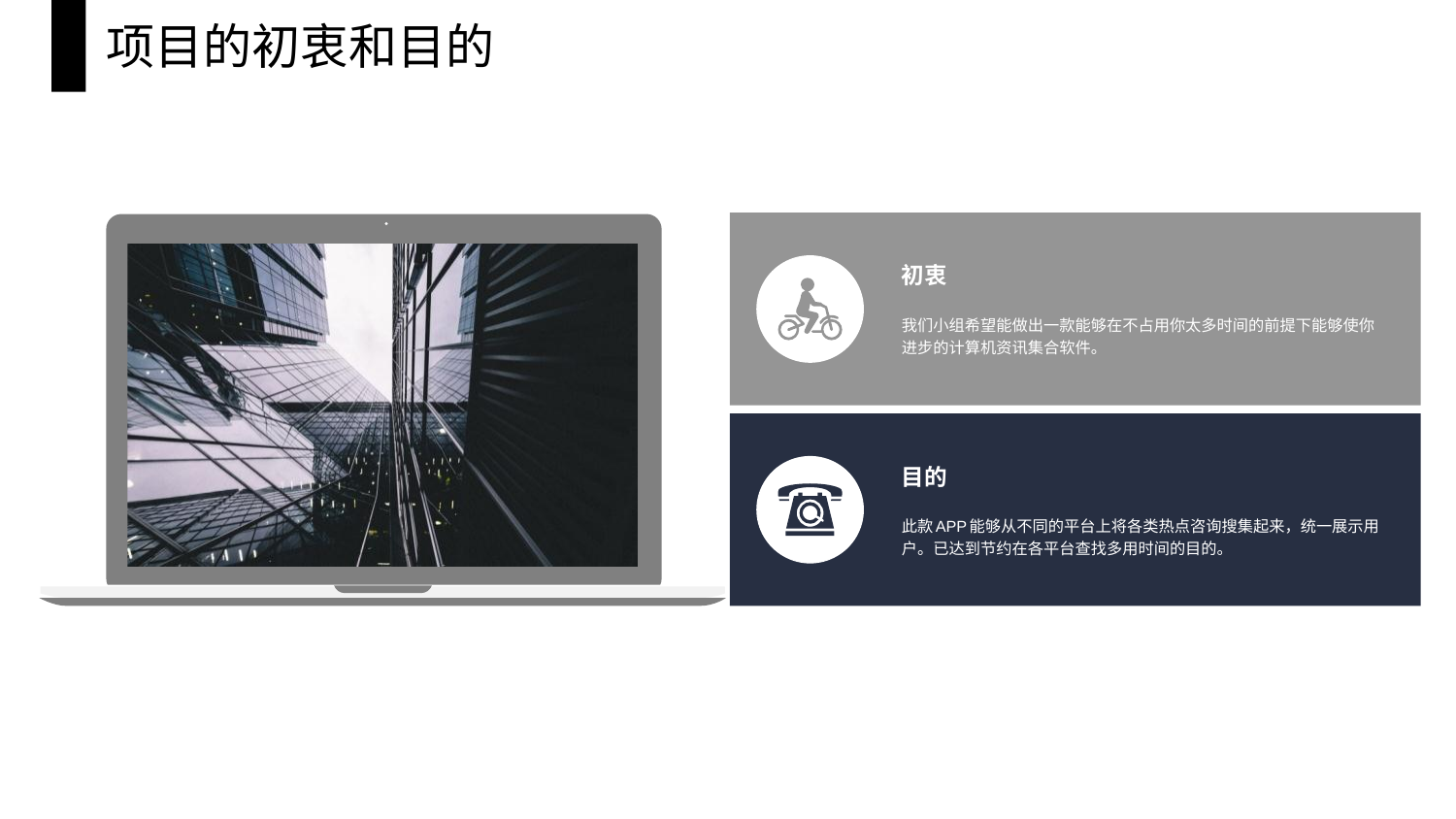

项目的初衷和目的

初衷
我们小组希望能做出一款能够在不占用你太多时间的前提下能够使你进步的计算机资讯集合软件。

目的
此款APP能够从不同的平台上将各类热点咨询搜集起来，统一展示用户。已达到节约在各平台查找多用时间的目的。